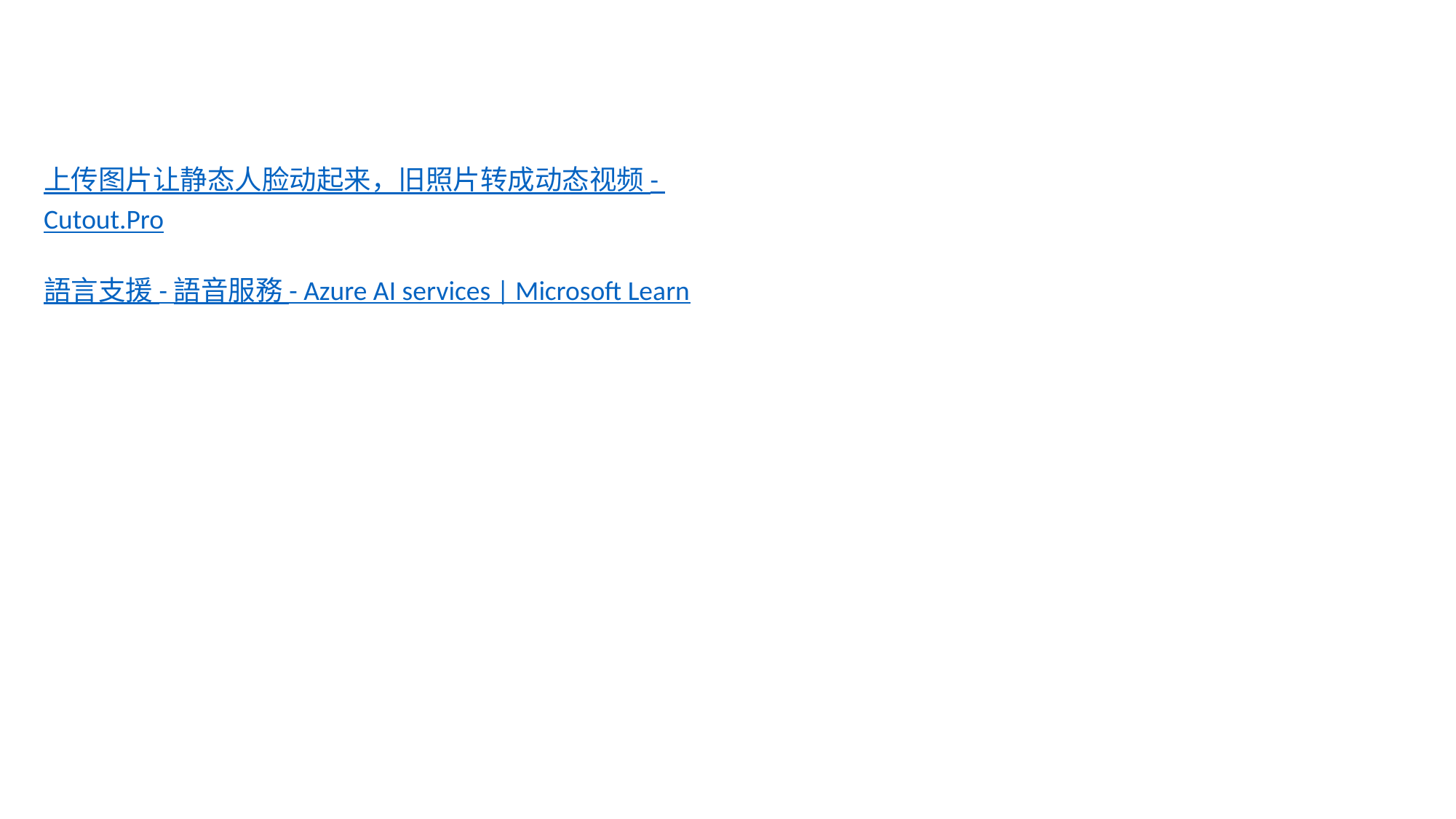

上传图片让静态人脸动起来，旧照片转成动态视频 - Cutout.Pro
語言支援 - 語音服務 - Azure AI services | Microsoft Learn